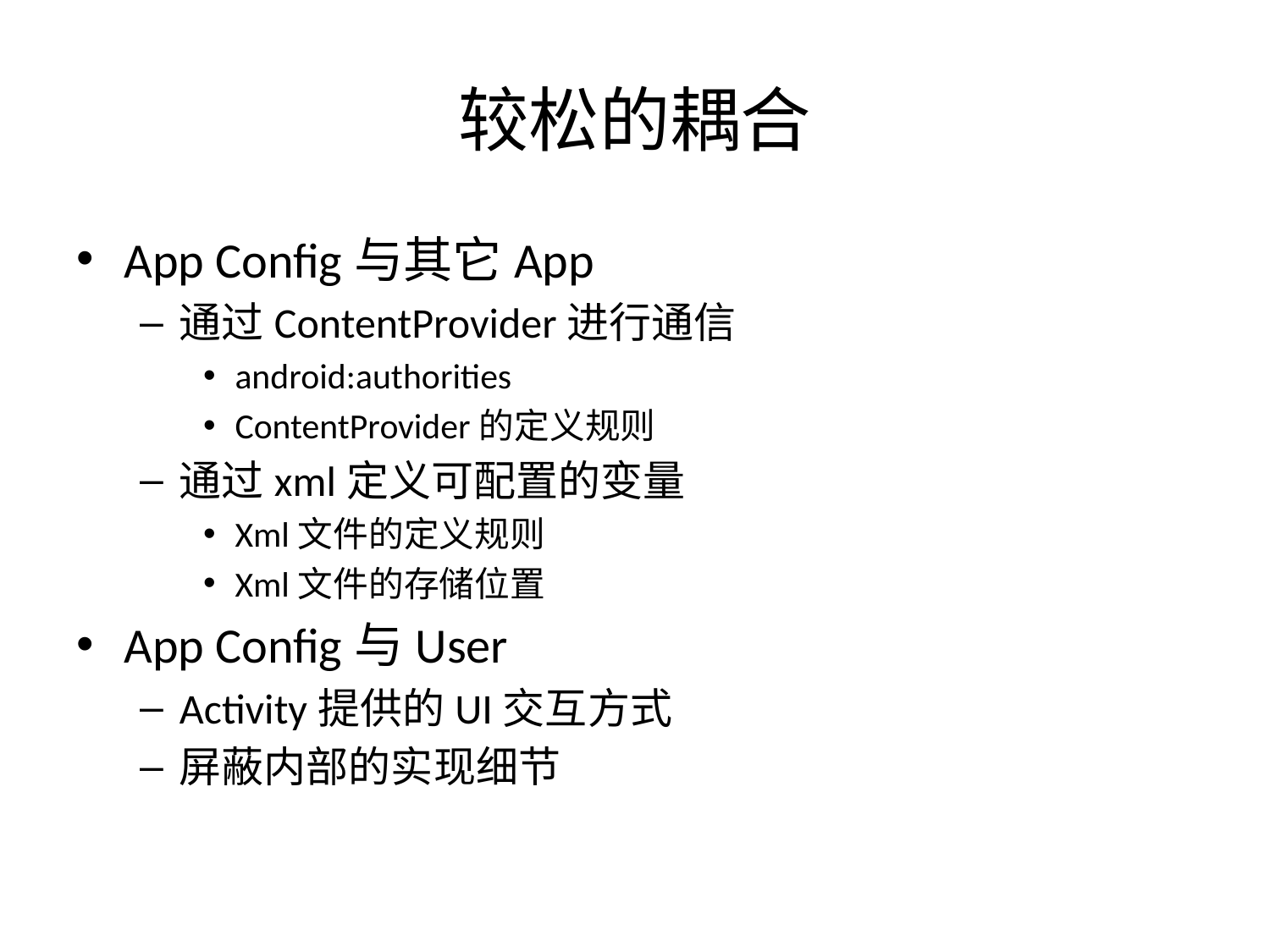

# 较松的耦合
App Config与其它App
通过ContentProvider进行通信
android:authorities
ContentProvider的定义规则
通过xml定义可配置的变量
Xml文件的定义规则
Xml文件的存储位置
App Config与User
Activity提供的UI交互方式
屏蔽内部的实现细节